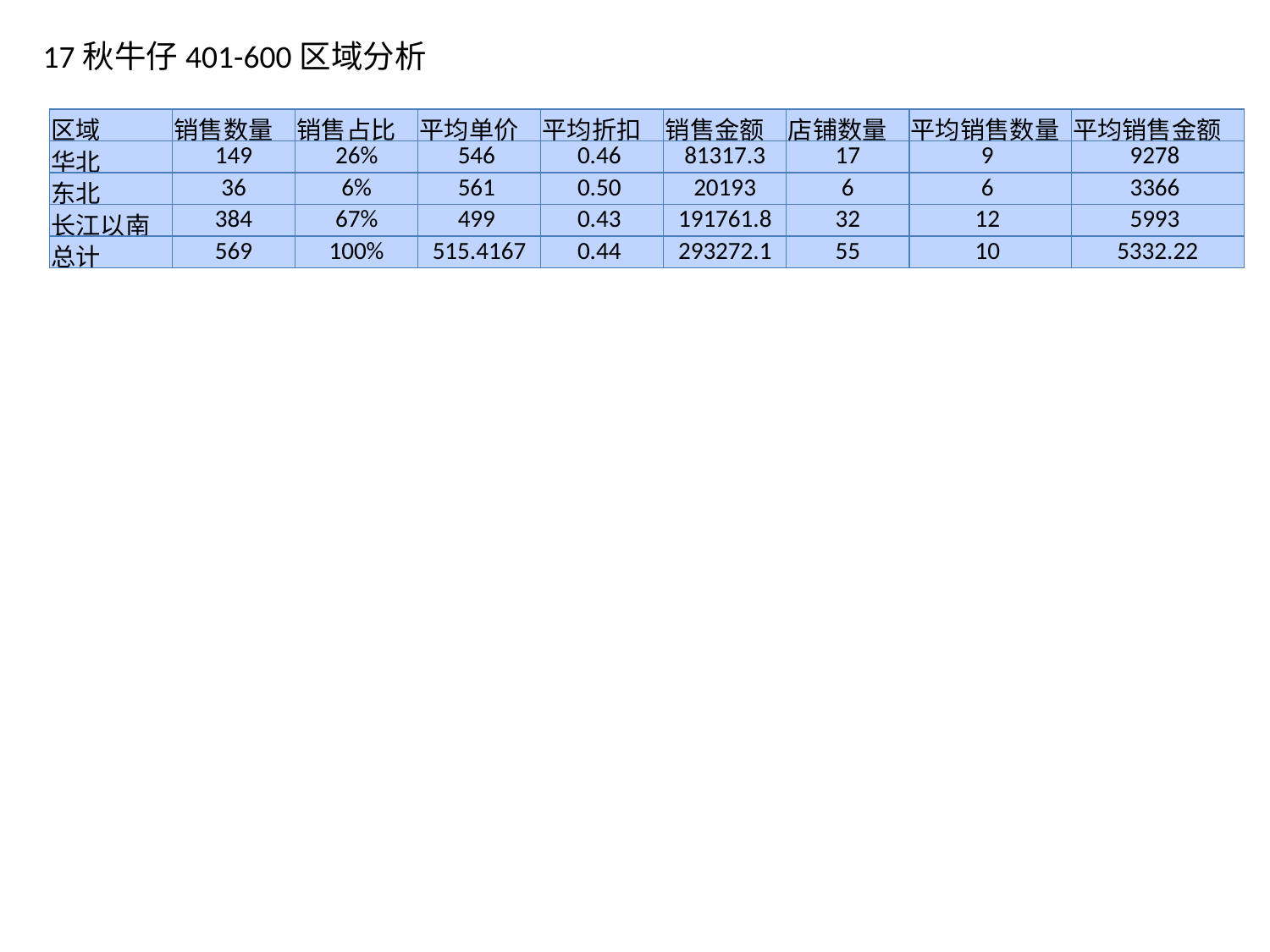

17秋牛仔401-600区域分析
| 区域 | 销售数量 | 销售占比 | 平均单价 | 平均折扣 | 销售金额 | 店铺数量 | 平均销售数量 | 平均销售金额 |
| --- | --- | --- | --- | --- | --- | --- | --- | --- |
| 华北 | 149 | 26% | 546 | 0.46 | 81317.3 | 17 | 9 | 9278 |
| 东北 | 36 | 6% | 561 | 0.50 | 20193 | 6 | 6 | 3366 |
| 长江以南 | 384 | 67% | 499 | 0.43 | 191761.8 | 32 | 12 | 5993 |
| 总计 | 569 | 100% | 515.4167 | 0.44 | 293272.1 | 55 | 10 | 5332.22 |